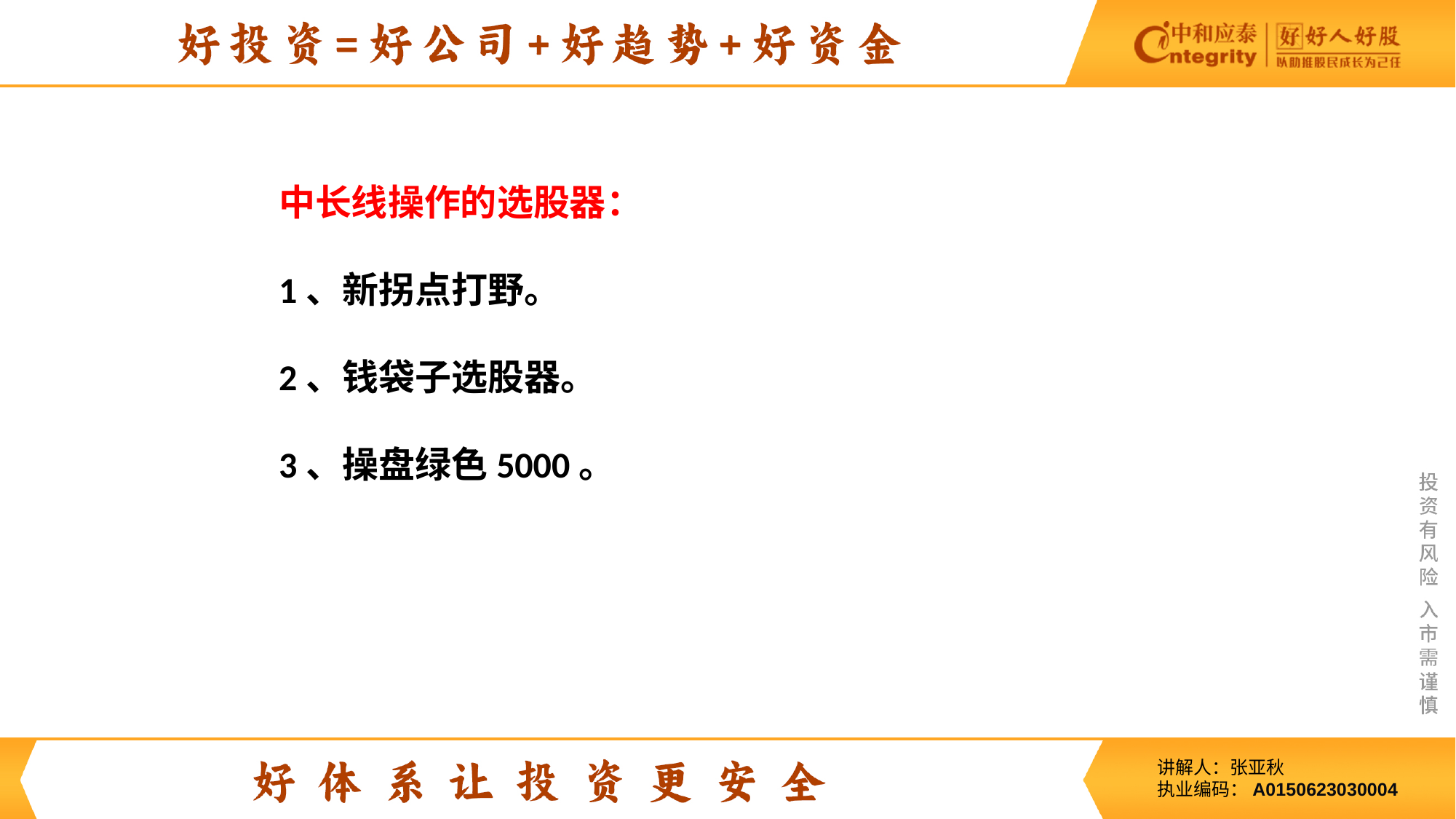

中长线操作的选股器：

1、新拐点打野。

2、钱袋子选股器。

3、操盘绿色5000。

讲解人：张亚秋
执业编码：A0150623030004